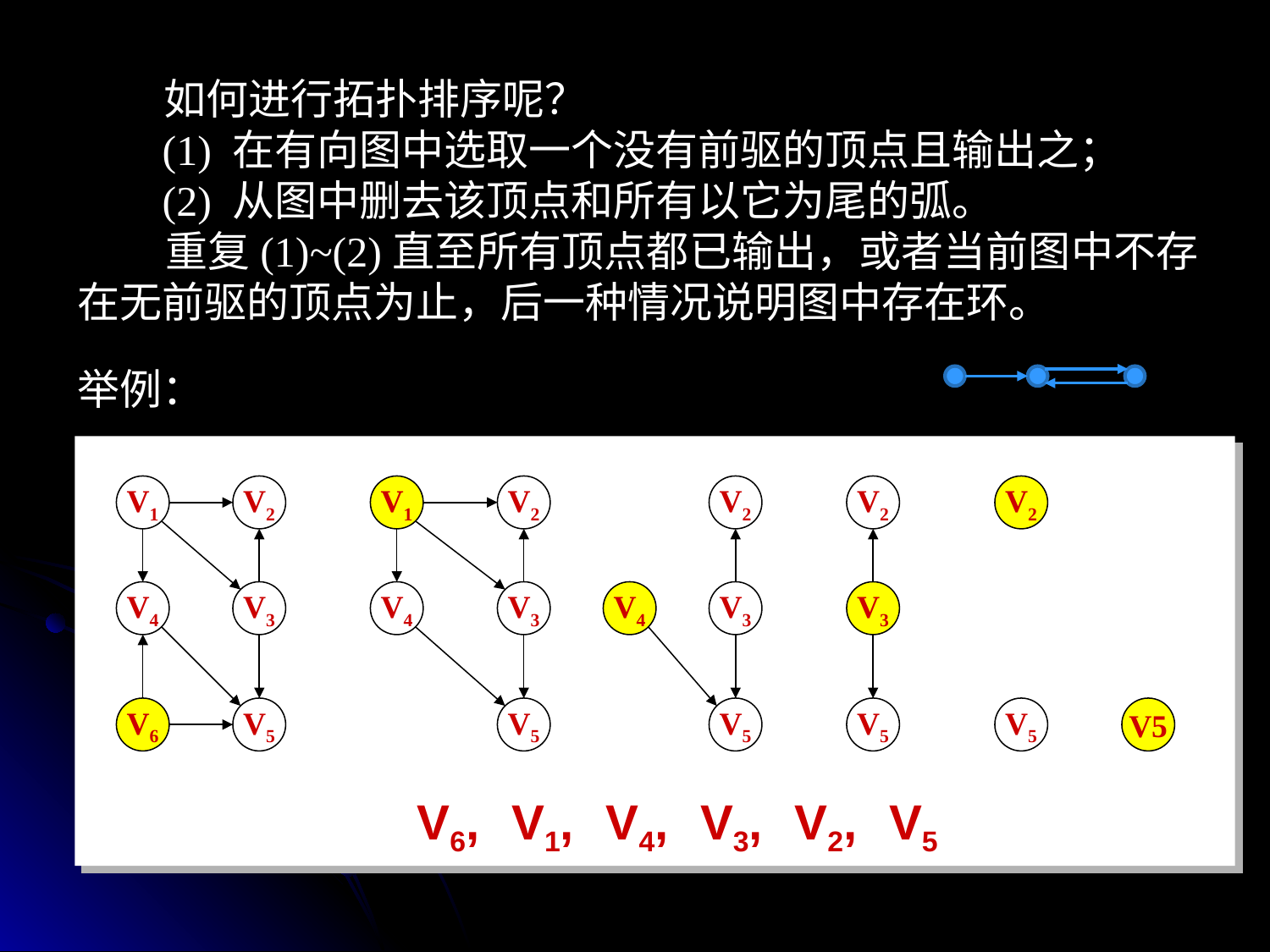

如何进行拓扑排序呢？
        (1) 在有向图中选取一个没有前驱的顶点且输出之；
        (2) 从图中删去该顶点和所有以它为尾的弧。
        重复(1)~(2)直至所有顶点都已输出，或者当前图中不存在无前驱的顶点为止，后一种情况说明图中存在环。
举例：

V1
V2
V4
V3
V6
V5
V1
V2
V4
V3
V5
V2
V4
V3
V5
V2
V3
V5
V2
V5
V5
V6,
V1,
V4,
V3,
V2,
V5